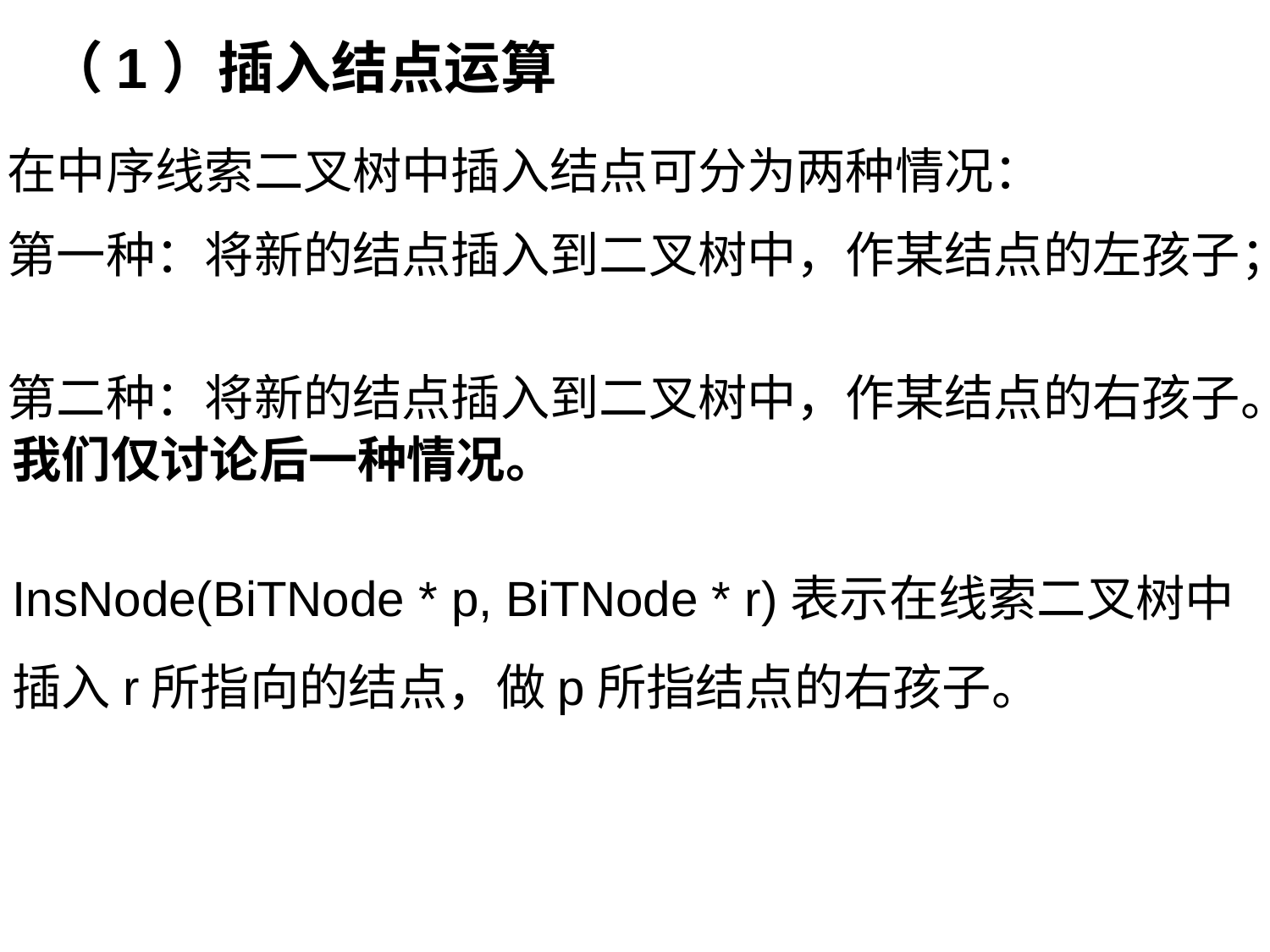

（1）插入结点运算
在中序线索二叉树中插入结点可分为两种情况：
第一种：将新的结点插入到二叉树中，作某结点的左孩子；
第二种：将新的结点插入到二叉树中，作某结点的右孩子。
我们仅讨论后一种情况。
InsNode(BiTNode * p, BiTNode * r)表示在线索二叉树中插入r所指向的结点，做p所指结点的右孩子。